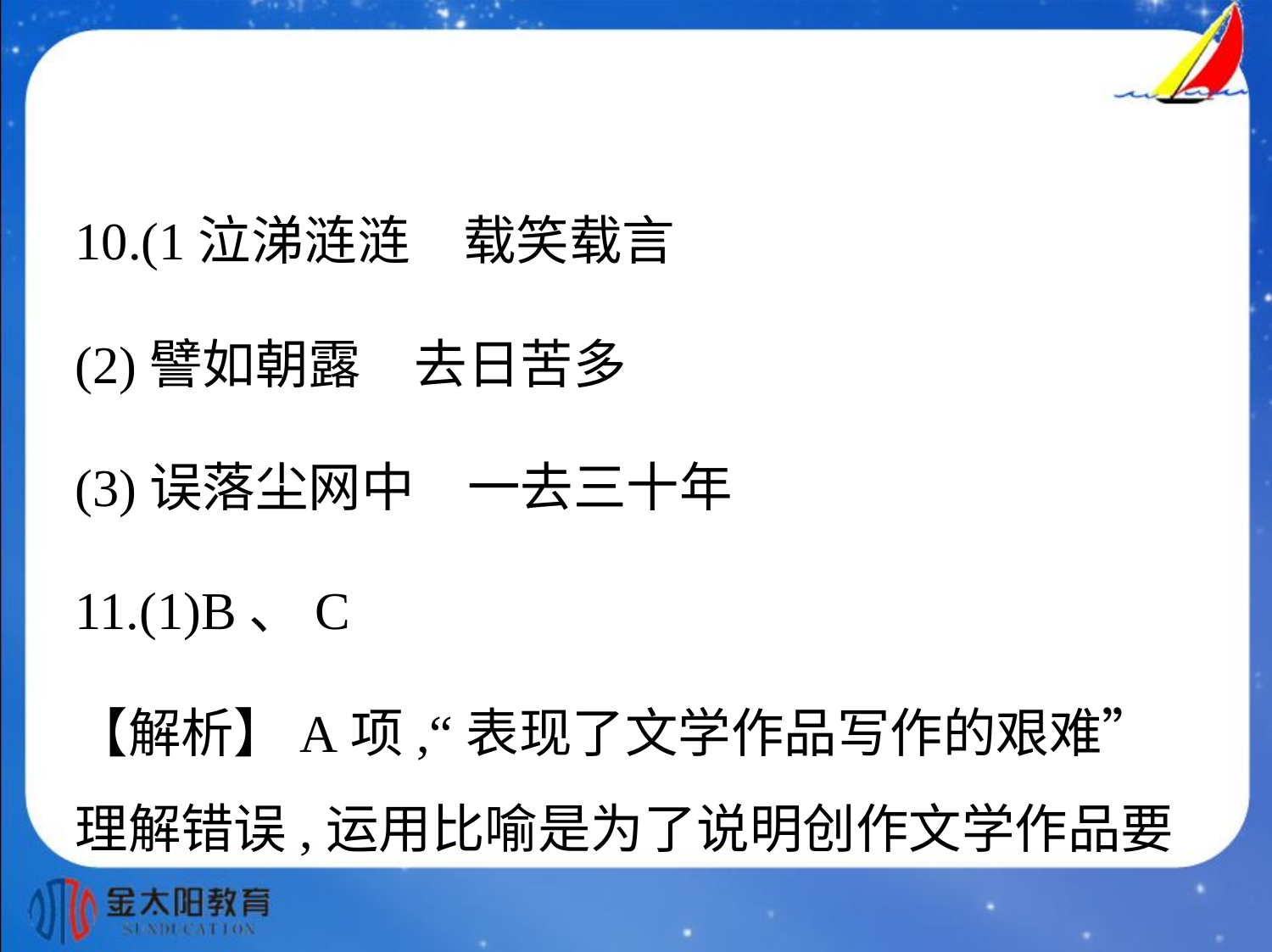

10.(1泣涕涟涟　载笑载言
(2)譬如朝露　去日苦多
(3)误落尘网中　一去三十年
11.(1)B、C
【解析】A项,“表现了文学作品写作的艰难”
理解错误,运用比喻是为了说明创作文学作品要